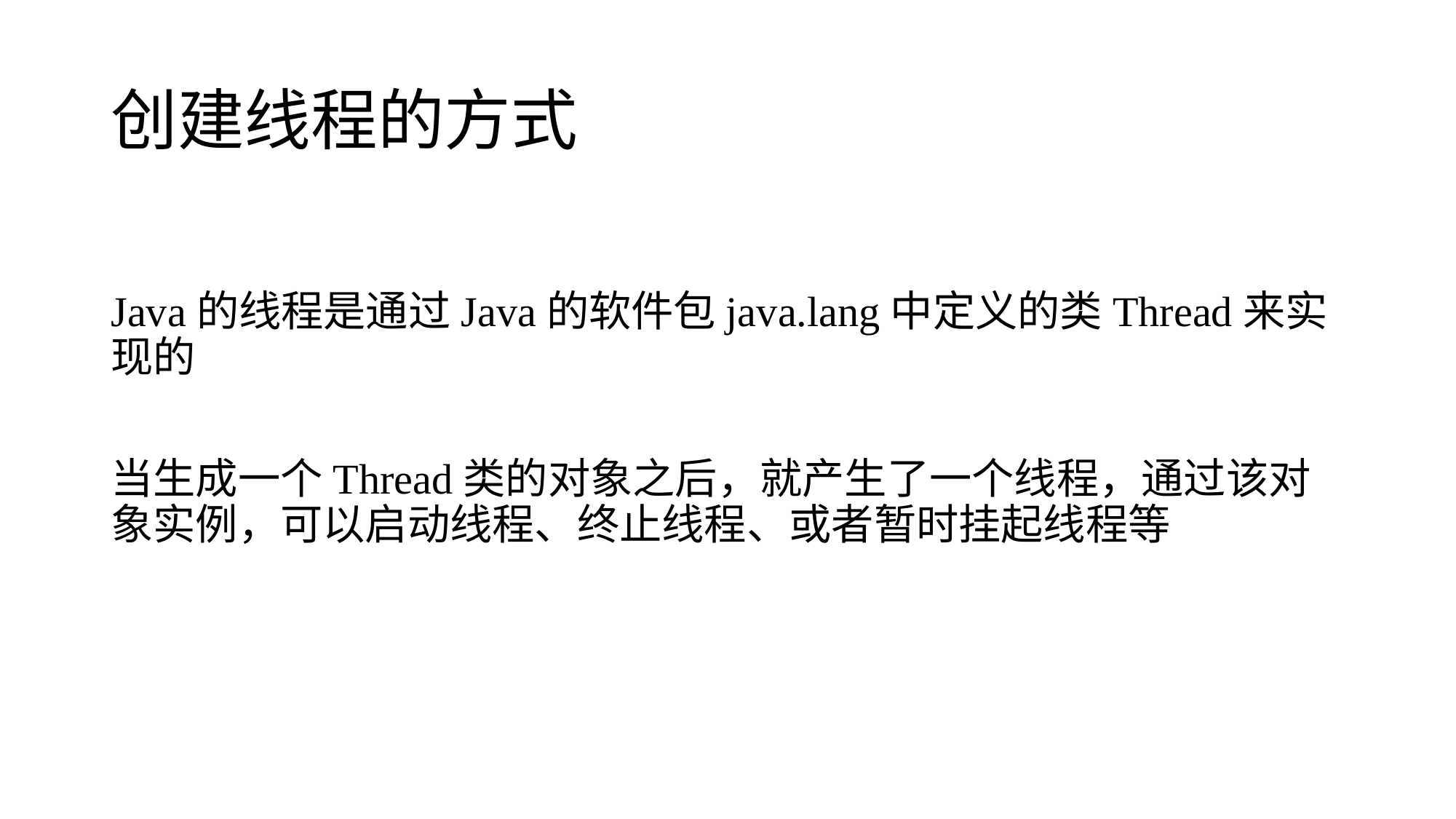

# 创建线程的方式

Java的线程是通过Java的软件包java.lang中定义的类Thread来实现的

当生成一个Thread类的对象之后，就产生了一个线程，通过该对象实例，可以启动线程、终止线程、或者暂时挂起线程等